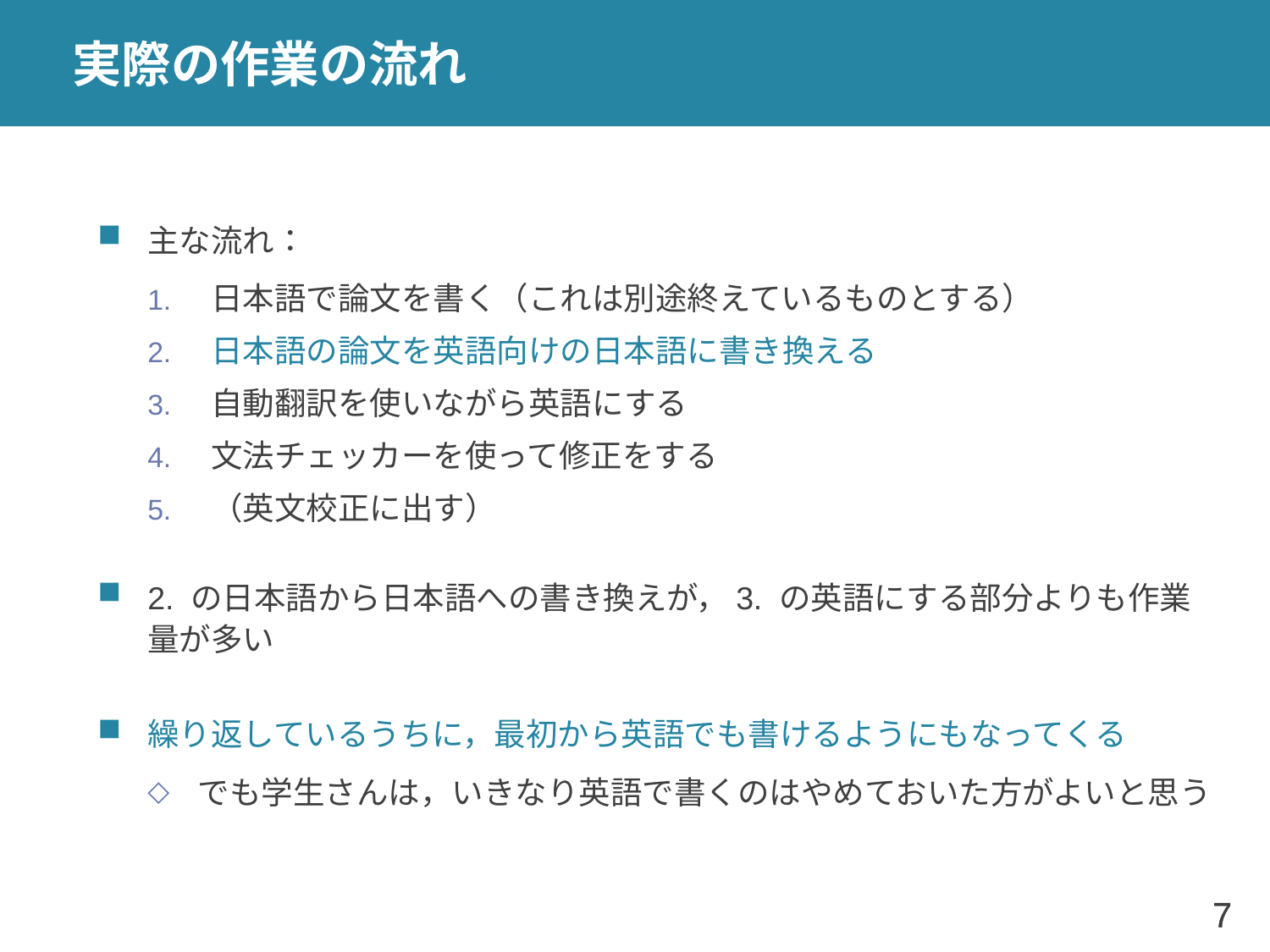

# 実際の作業の流れ
主な流れ：
日本語で論文を書く（これは別途終えているものとする）
日本語の論文を英語向けの日本語に書き換える
自動翻訳を使いながら英語にする
文法チェッカーを使って修正をする
（英文校正に出す）
2. の日本語から日本語への書き換えが，3. の英語にする部分よりも作業量が多い
繰り返しているうちに，最初から英語でも書けるようにもなってくる
でも学生さんは，いきなり英語で書くのはやめておいた方がよいと思う